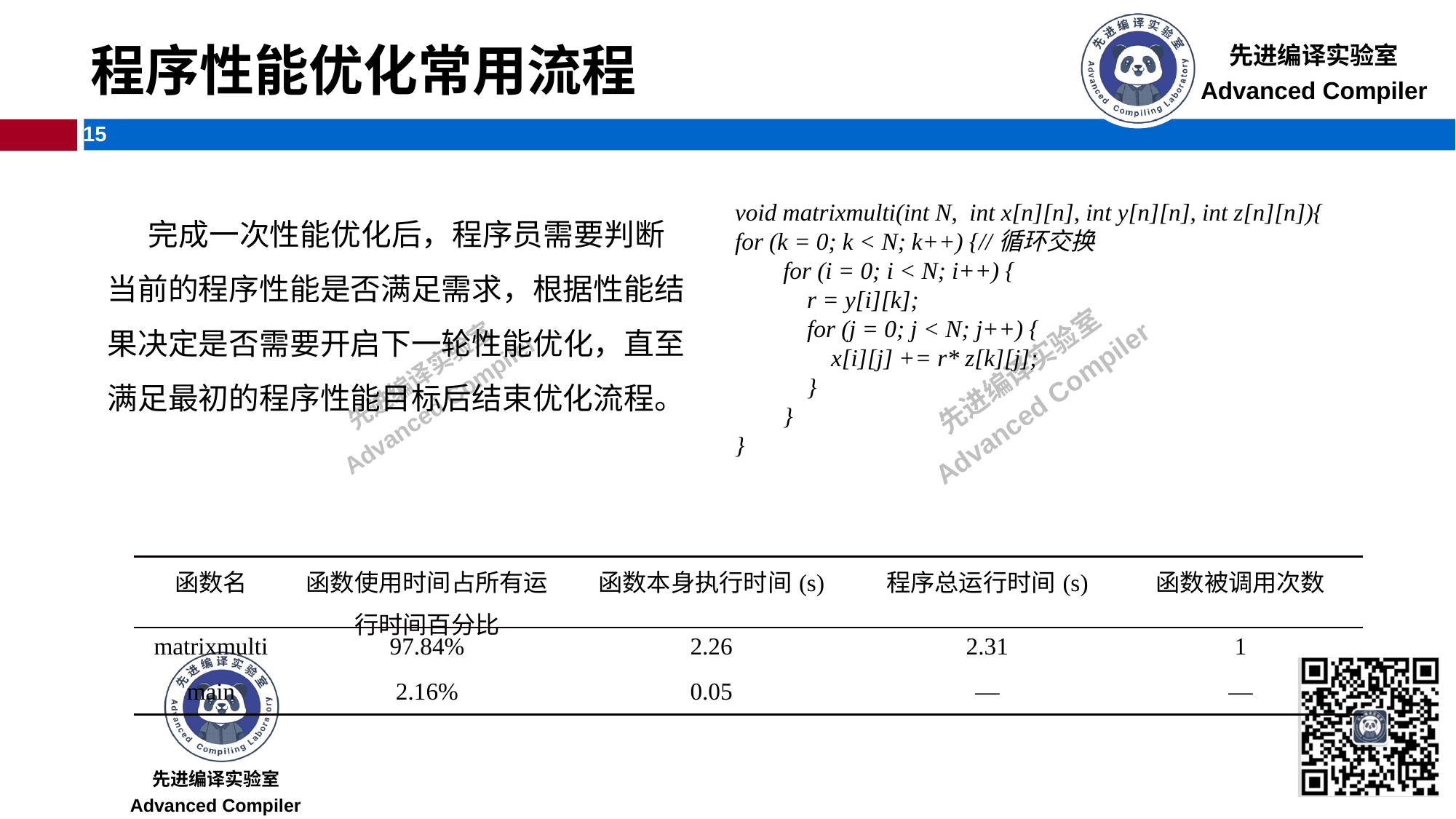

# 程序性能优化常用流程
     完成一次性能优化后，程序员需要判断当前的程序性能是否满足需求，根据性能结果决定是否需要开启下一轮性能优化，直至满足最初的程序性能目标后结束优化流程。
void matrixmulti(int N,  int x[n][n], int y[n][n], int z[n][n]){
for (k = 0; k < N; k++) {//循环交换
        for (i = 0; i < N; i++) {
            r = y[i][k];
            for (j = 0; j < N; j++) {
                x[i][j] += r* z[k][j];
            }
        }
}
| 函数名 | 函数使用时间占所有运行时间百分比 | 函数本身执行时间(s) | 程序总运行时间(s) | 函数被调用次数 |
| --- | --- | --- | --- | --- |
| matrixmulti | 97.84% | 2.26 | 2.31 | 1 |
| main | 2.16% | 0.05 | — | — |